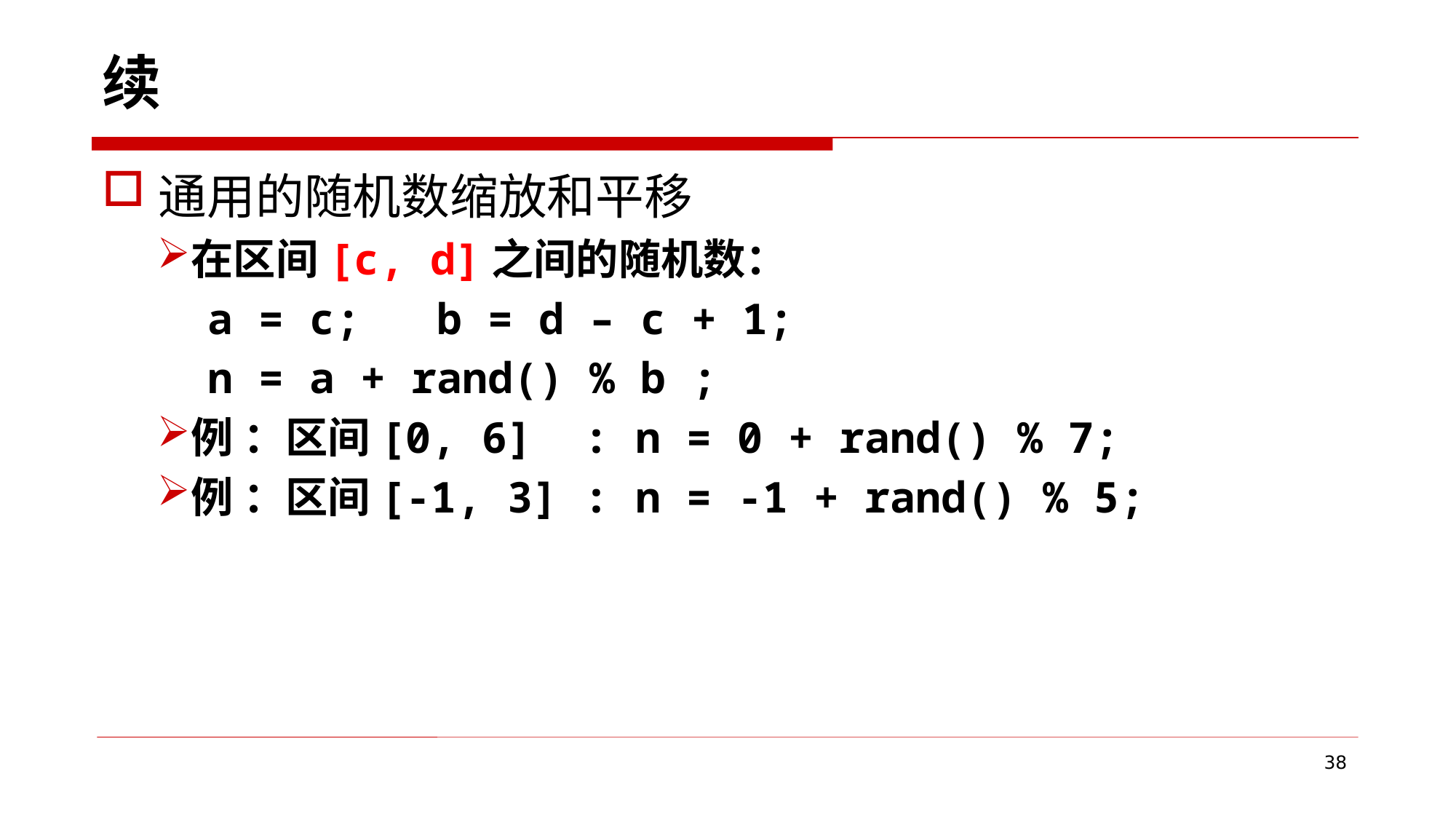

续
通用的随机数缩放和平移
在区间[c, d]之间的随机数：
  a = c;   b = d – c + 1;
  n = a + rand() % b ;
例 ：区间[0, 6]  : n = 0 + rand() % 7;
例 ：区间[-1, 3] : n = -1 + rand() % 5;
38